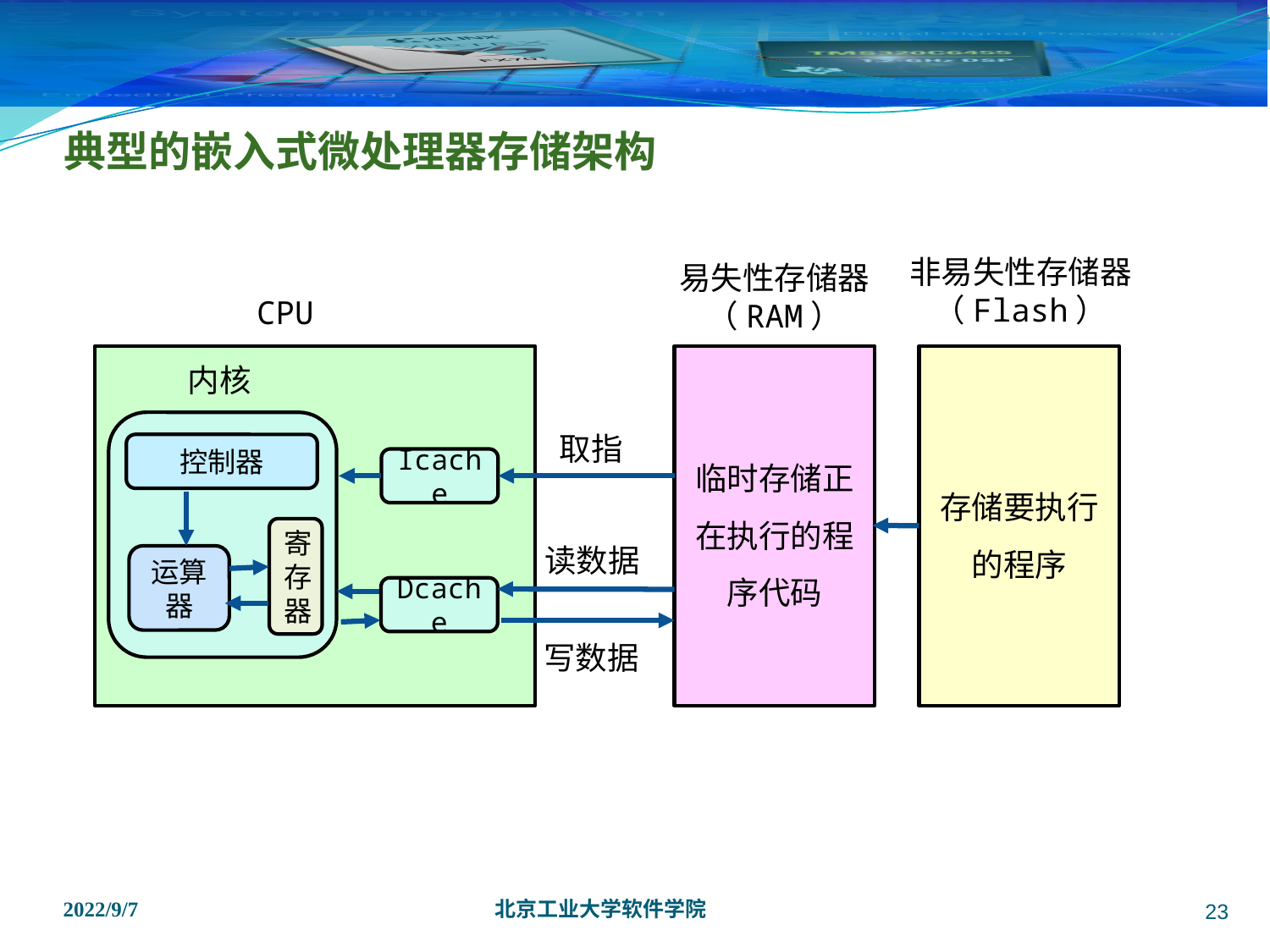

# 典型的嵌入式微处理器存储架构
非易失性存储器
（Flash）
易失性存储器
（RAM）
CPU

临时存储正在执行的程序代码
存储要执行的程序
内核

取指
控制器
Icache
寄存器
读数据
运算器
Dcache
写数据